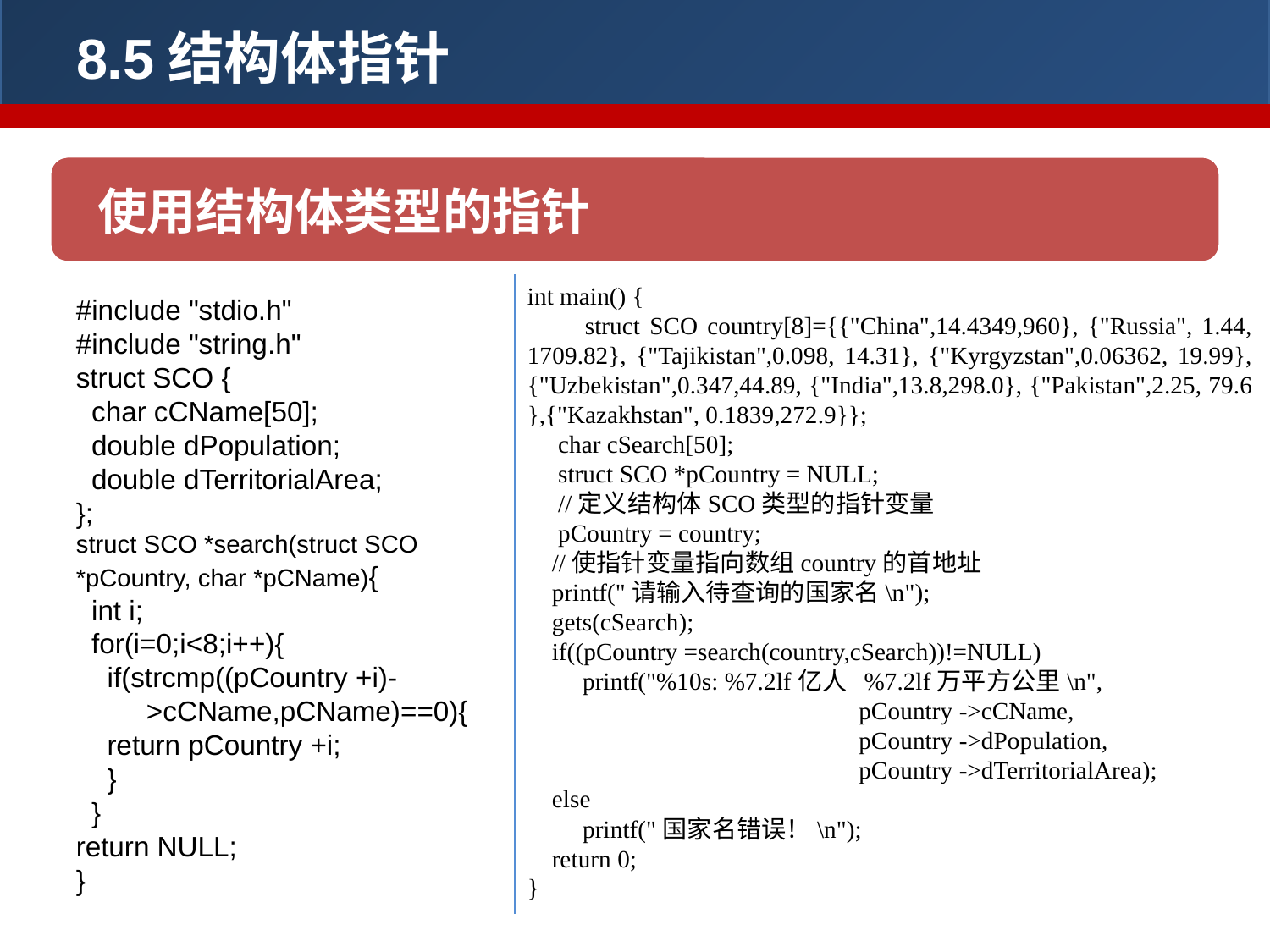

8.5结构体指针
使用结构体类型的指针
int main() {
      struct SCO country[8]={{"China",14.4349,960}, {"Russia", 1.44, 1709.82}, {"Tajikistan",0.098, 14.31}, {"Kyrgyzstan",0.06362, 19.99}, {"Uzbekistan",0.347,44.89, {"India",13.8,298.0}, {"Pakistan",2.25, 79.6 },{"Kazakhstan", 0.1839,272.9}};
     char cSearch[50];
     struct SCO *pCountry = NULL;
     //定义结构体SCO类型的指针变量
     pCountry = country;
    //使指针变量指向数组country的首地址
    printf("请输入待查询的国家名\n");
    gets(cSearch);
    if((pCountry =search(country,cSearch))!=NULL)
         printf("%10s: %7.2lf亿人  %7.2lf万平方公里\n",
                                                      pCountry ->cCName,
                                                      pCountry ->dPopulation,
                                                      pCountry ->dTerritorialArea);
    else
         printf("国家名错误！\n");
    return 0;
}
#include "stdio.h"
#include "string.h"
struct SCO {
  char cCName[50];
  double dPopulation;
  double dTerritorialArea;
};
struct SCO *search(struct SCO
*pCountry, char *pCName){
  int i;
  for(i=0;i<8;i++){
    if(strcmp((pCountry +i)-
         >cCName,pCName)==0){
    return pCountry +i;
    }
  }
return NULL;
}